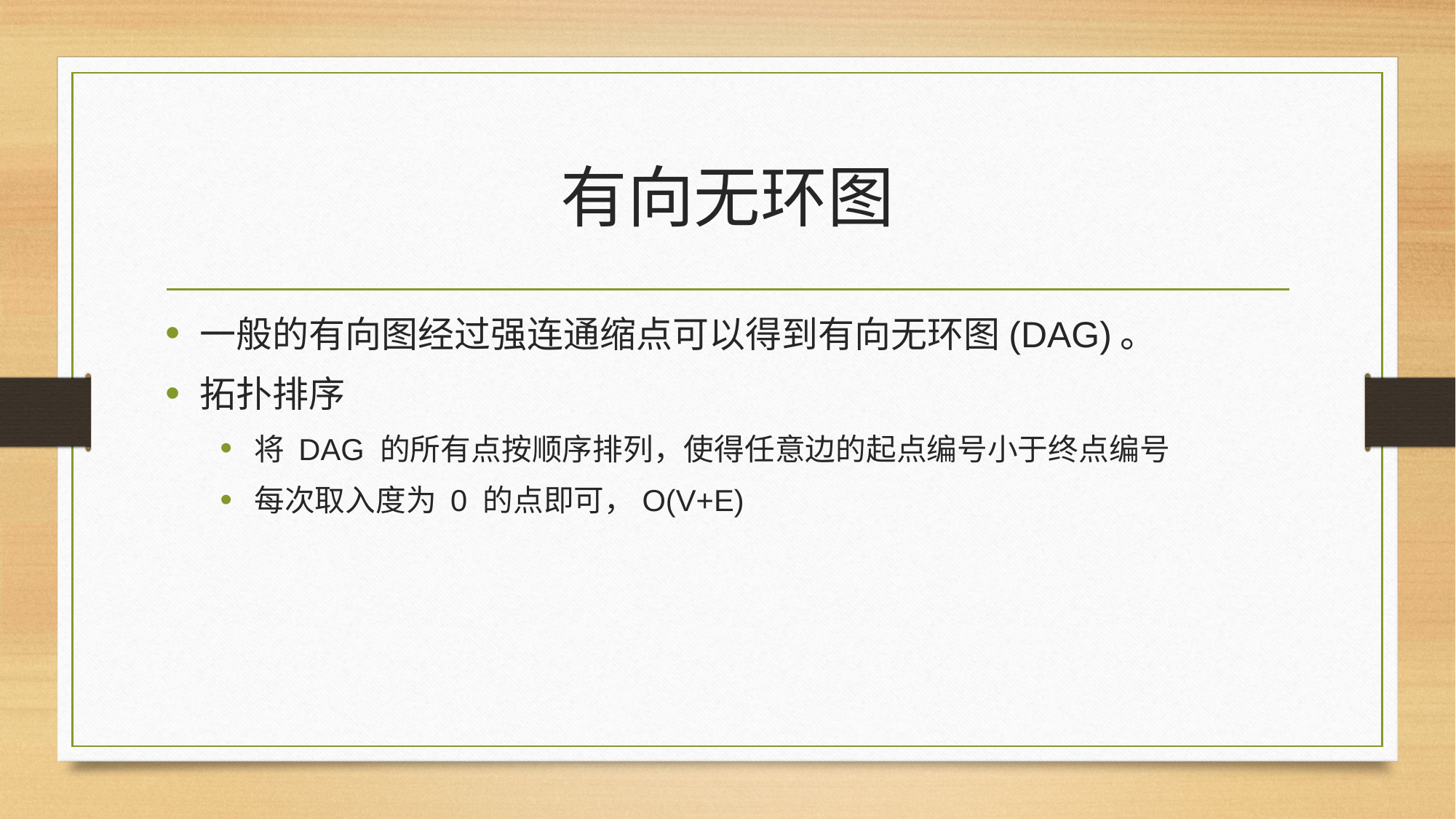

# 有向无环图
一般的有向图经过强连通缩点可以得到有向无环图(DAG)。
拓扑排序
将 DAG 的所有点按顺序排列，使得任意边的起点编号小于终点编号
每次取入度为 0 的点即可，O(V+E)